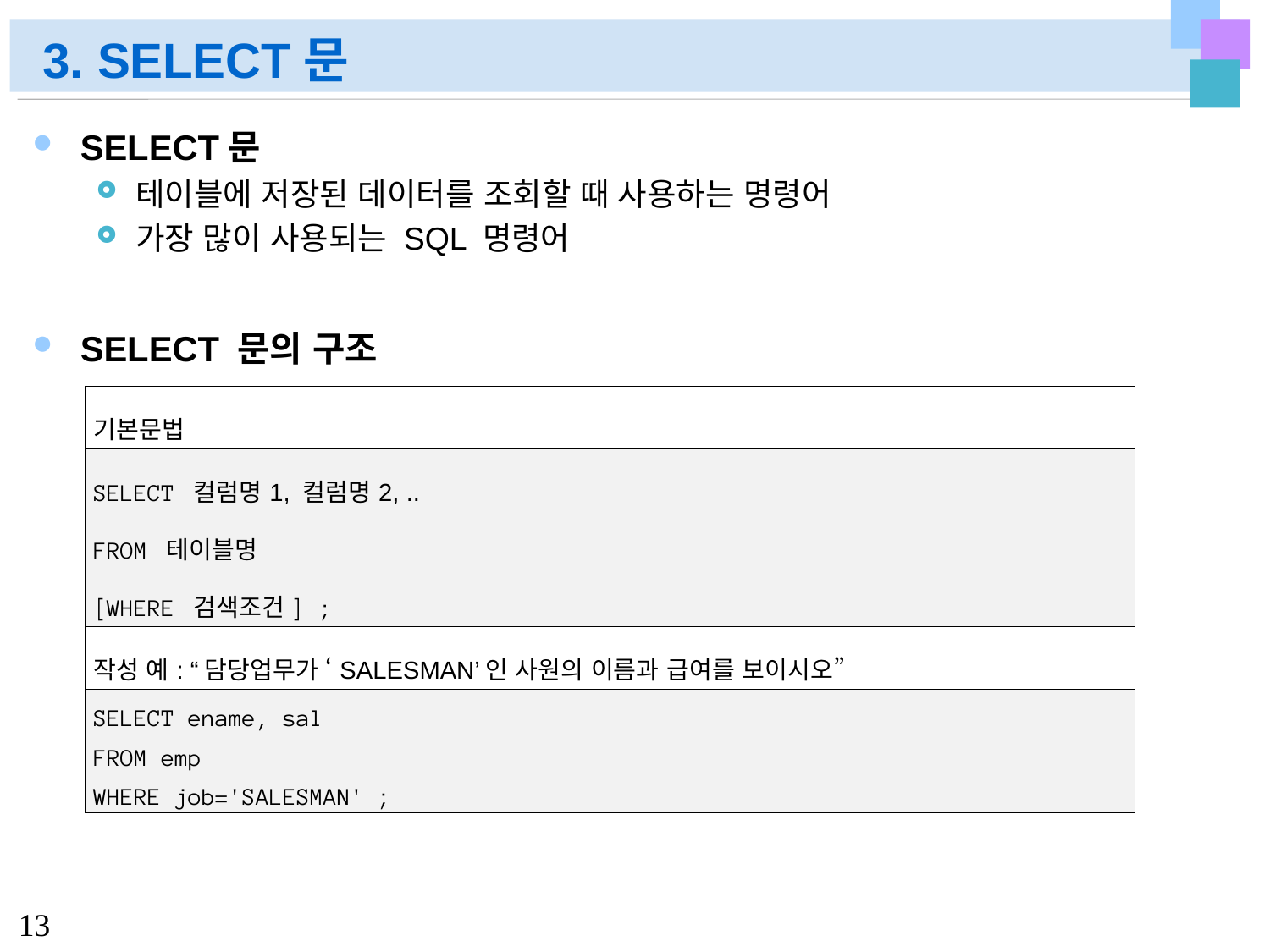

# 3. SELECT문
SELECT문
테이블에 저장된 데이터를 조회할 때 사용하는 명령어
가장 많이 사용되는 SQL 명령어

SELECT 문의 구조

| 기본문법 |
| --- |
| SELECT 컬럼명1, 컬럼명2, .. FROM 테이블명 [WHERE 검색조건] ; |
| 작성 예: “담당업무가 ‘SALESMAN’인 사원의 이름과 급여를 보이시오” |
| SELECT ename, sal FROM emp WHERE job='SALESMAN' ; |